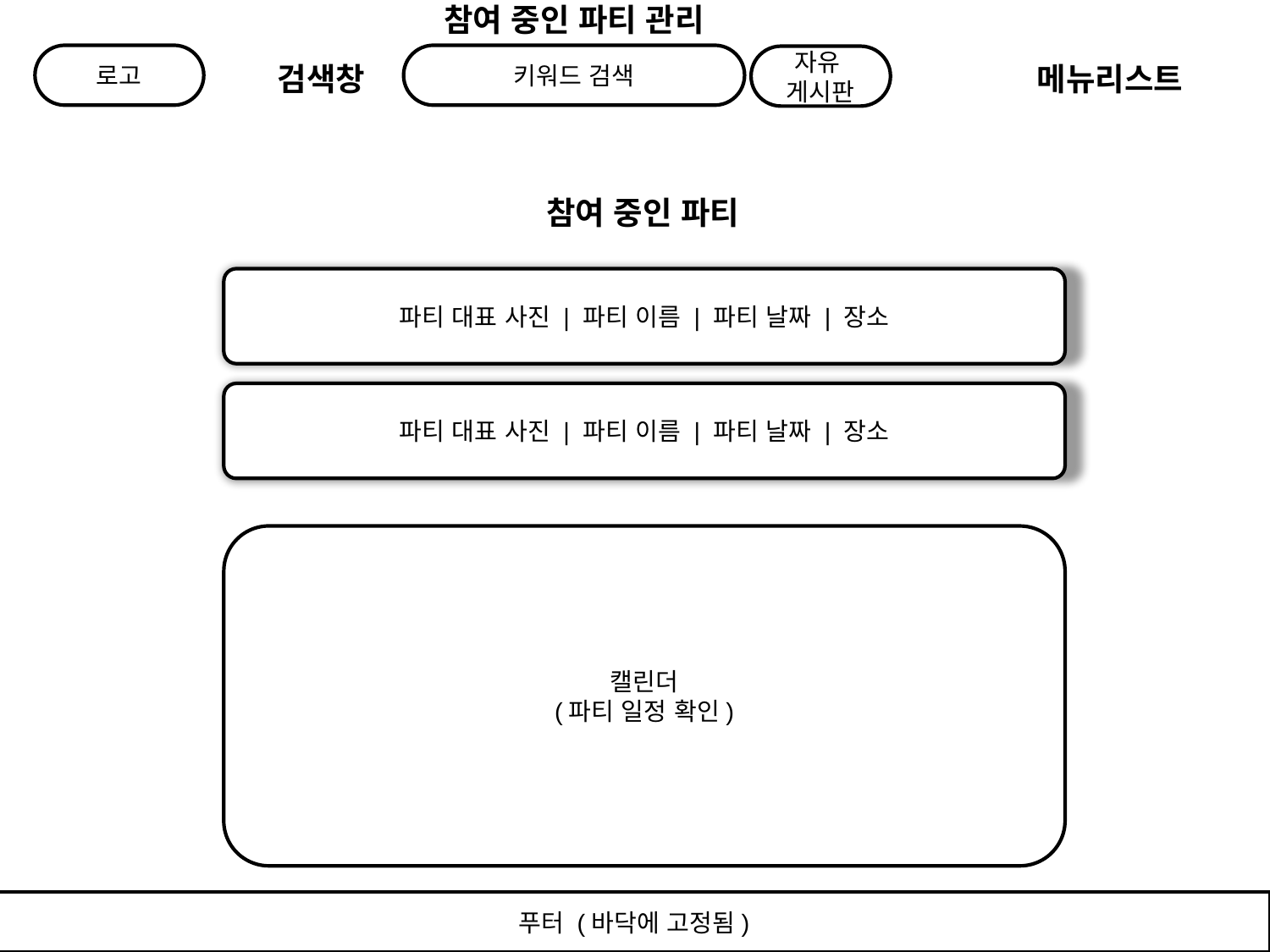

참여 중인 파티 관리
로고
키워드 검색
자유
게시판
검색창
메뉴리스트
참여 중인 파티
파티 대표 사진 | 파티 이름 | 파티 날짜 | 장소
파티 대표 사진 | 파티 이름 | 파티 날짜 | 장소
캘린더
(파티 일정 확인)
푸터 (바닥에 고정됨)